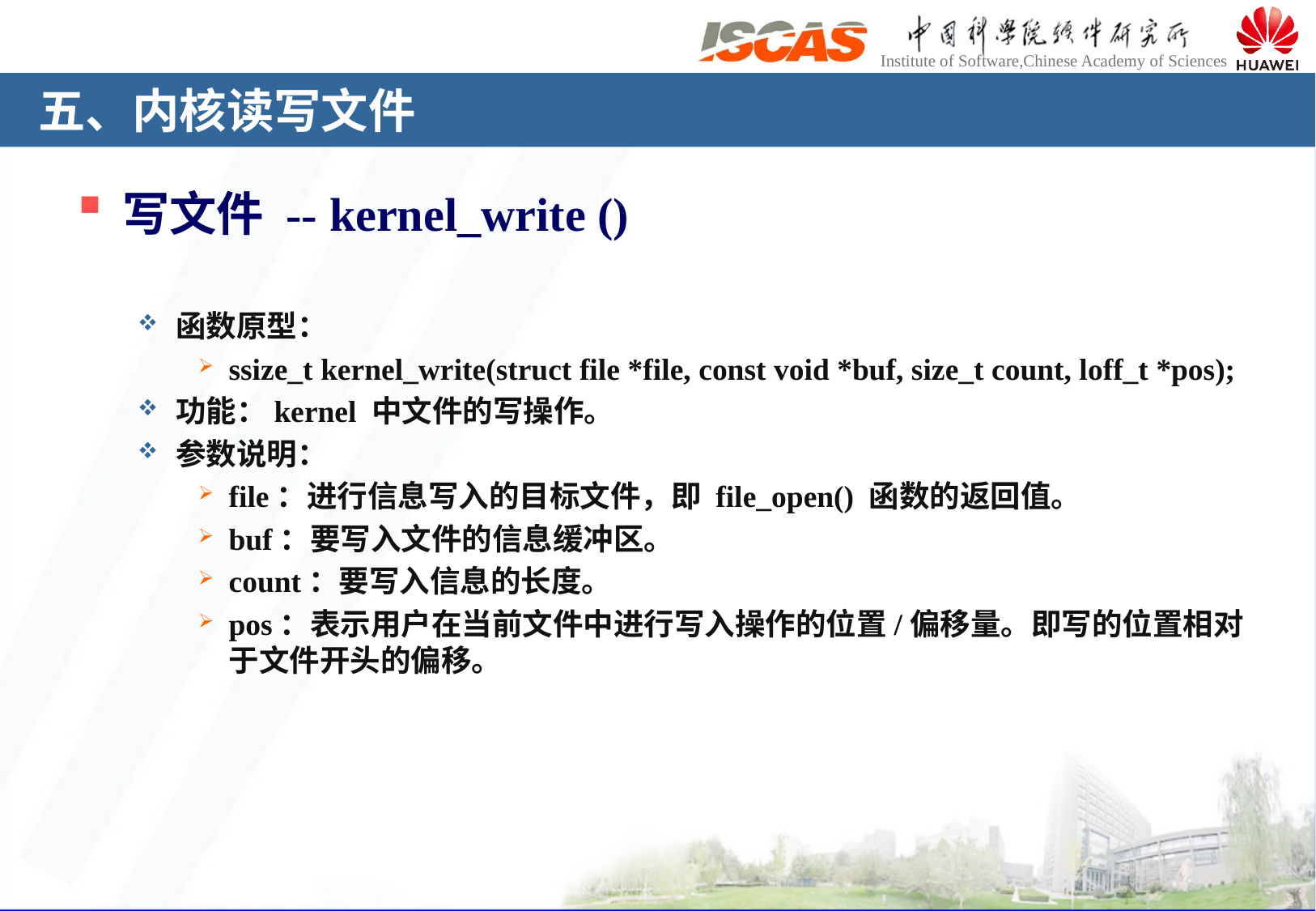

# 五、内核读写文件
写文件 -- kernel_write ()

函数原型：
ssize_t kernel_write(struct file *file, const void *buf, size_t count, loff_t *pos);
功能：kernel 中文件的写操作。
参数说明：
file：进行信息写入的目标文件，即 file_open() 函数的返回值。
buf：要写入文件的信息缓冲区。
count：要写入信息的长度。
pos：表示用户在当前文件中进行写入操作的位置/偏移量。即写的位置相对于文件开头的偏移。